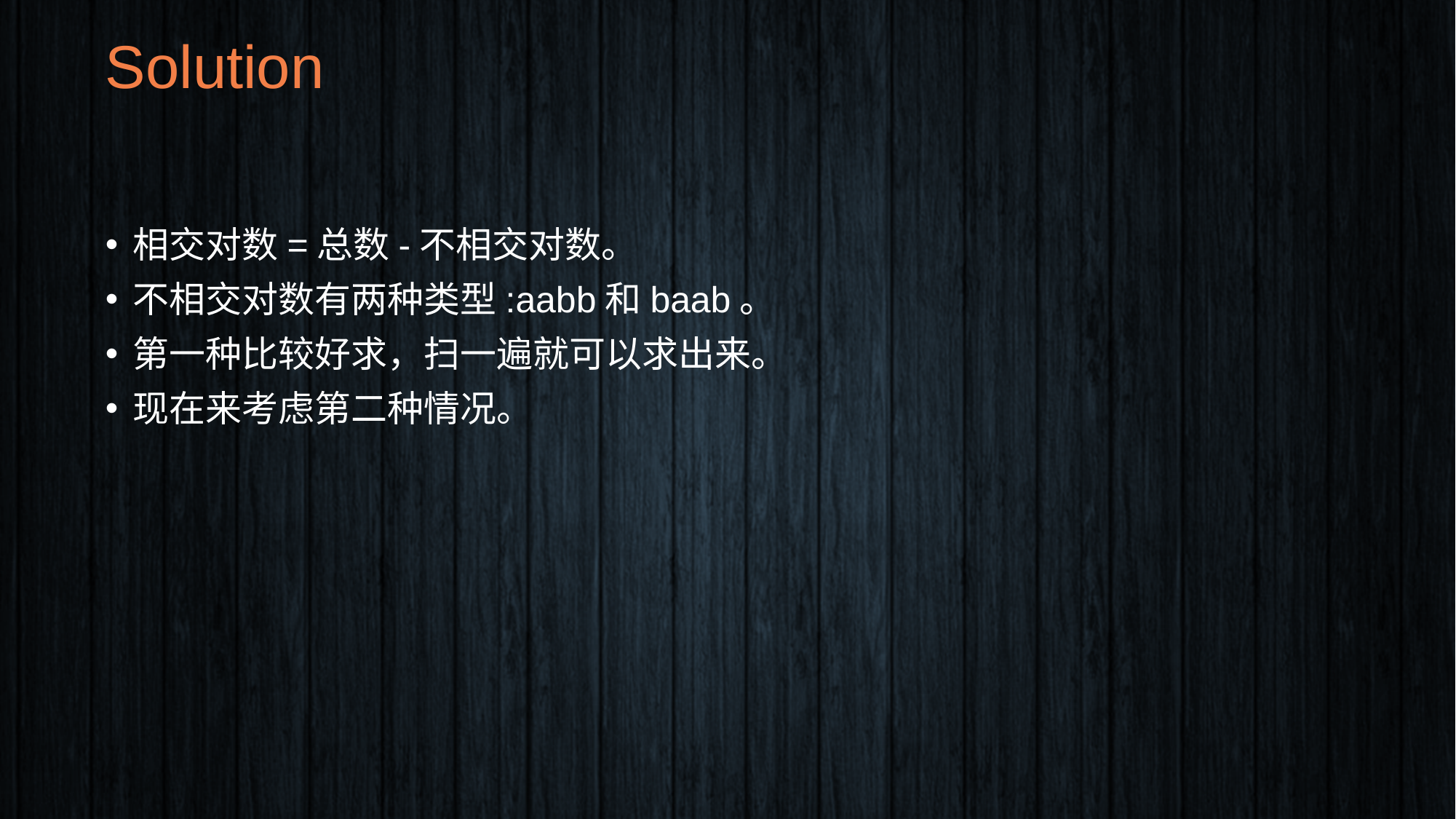

# Solution
相交对数=总数-不相交对数。
不相交对数有两种类型:aabb和baab。
第一种比较好求，扫一遍就可以求出来。
现在来考虑第二种情况。